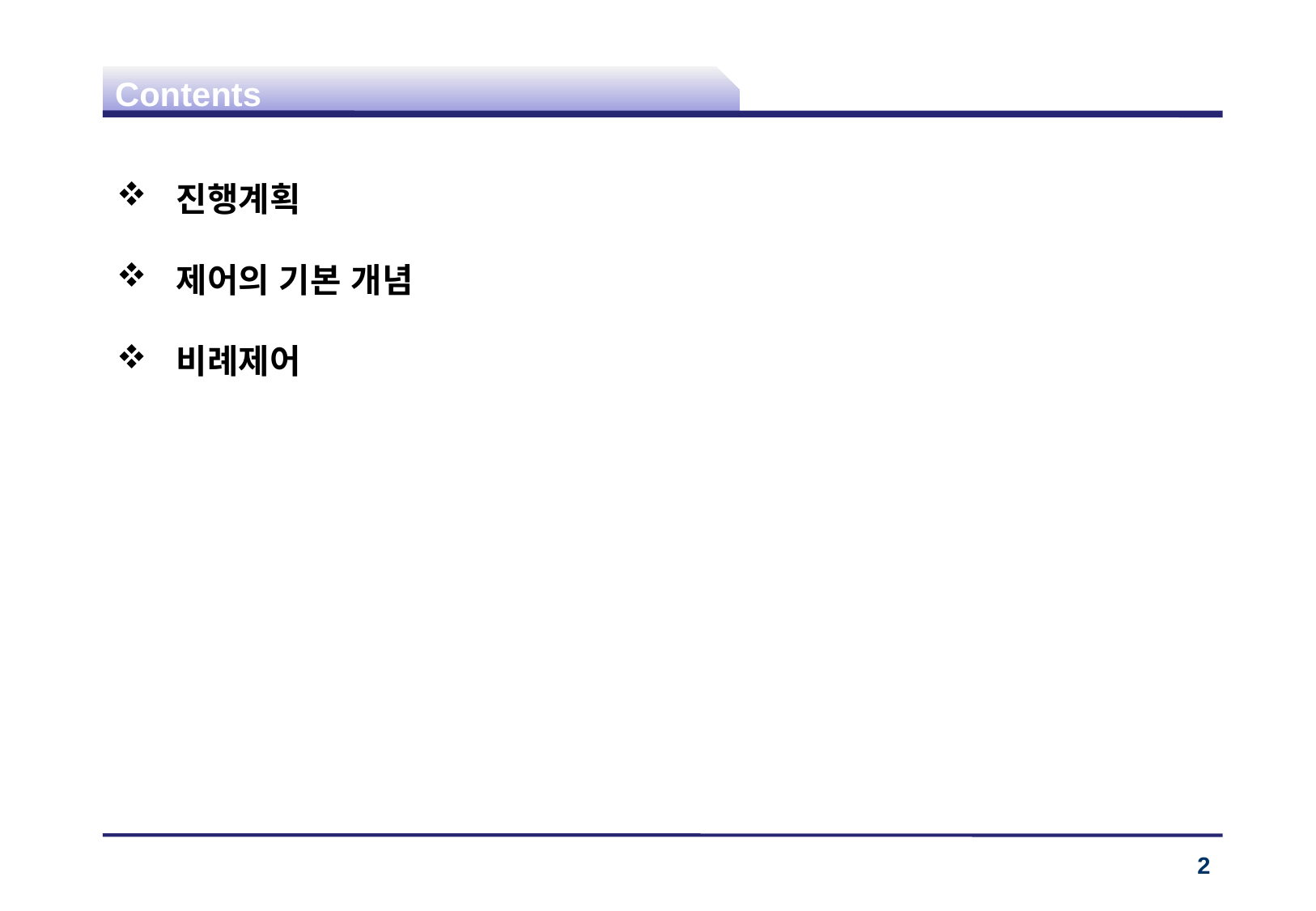

# Contents
진행계획
제어의 기본 개념
비례제어